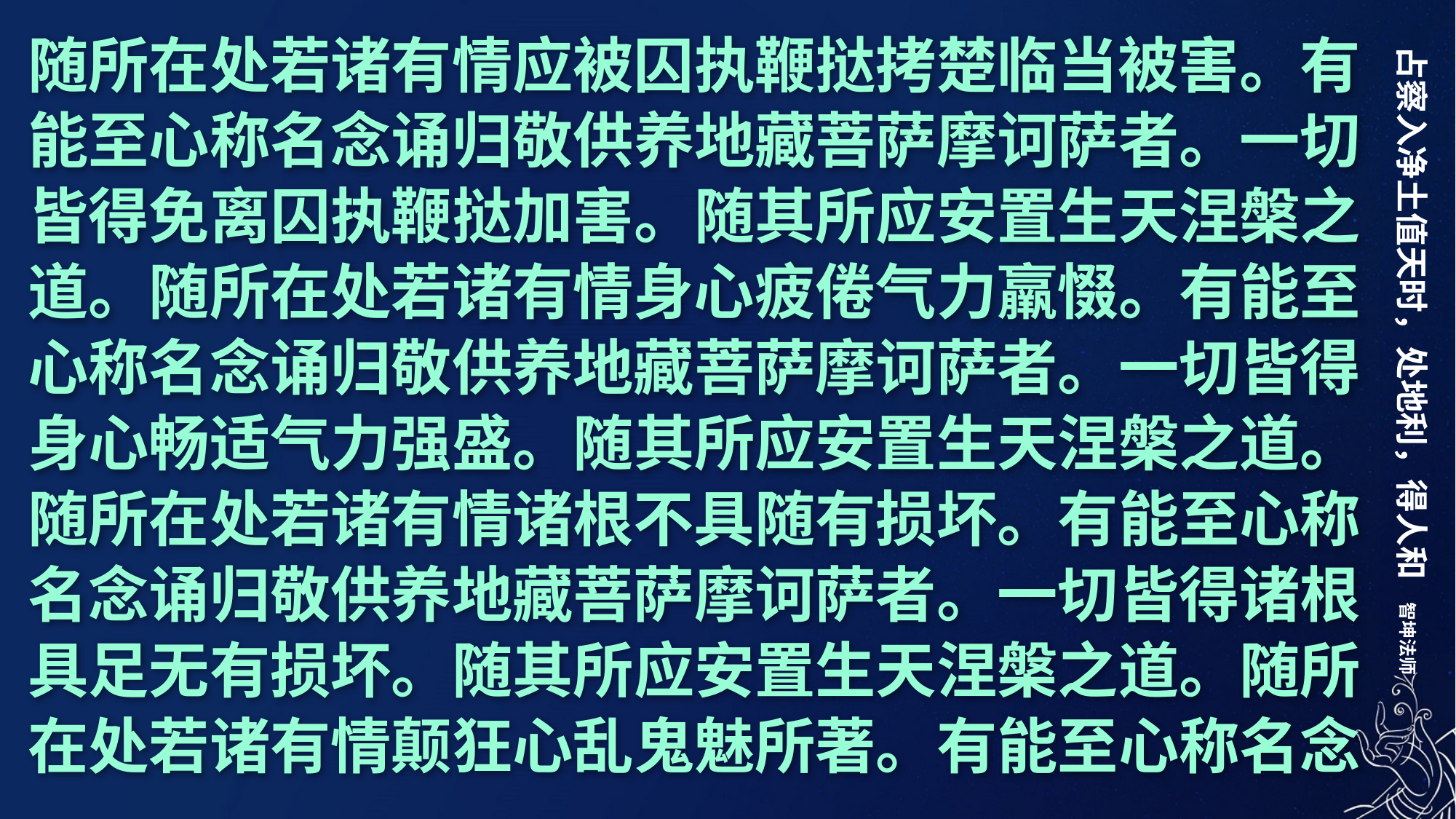

随所在处若诸有情应被囚执鞭挞拷楚临当被害。有能至心称名念诵归敬供养地藏菩萨摩诃萨者。一切皆得免离囚执鞭挞加害。随其所应安置生天涅槃之道。随所在处若诸有情身心疲倦气力羸惙。有能至心称名念诵归敬供养地藏菩萨摩诃萨者。一切皆得身心畅适气力强盛。随其所应安置生天涅槃之道。随所在处若诸有情诸根不具随有损坏。有能至心称名念诵归敬供养地藏菩萨摩诃萨者。一切皆得诸根具足无有损坏。随其所应安置生天涅槃之道。随所在处若诸有情颠狂心乱鬼魅所著。有能至心称名念